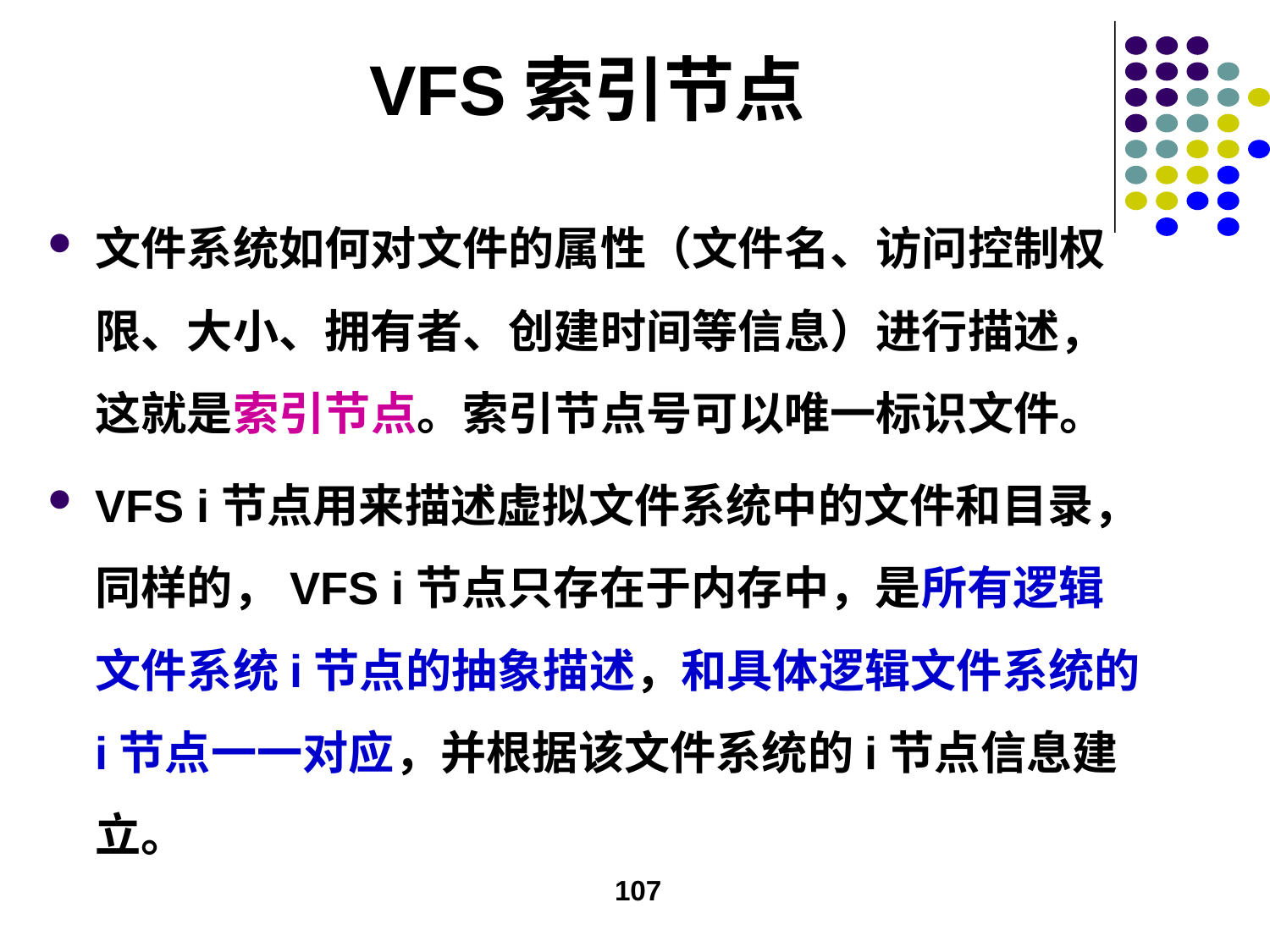

# VFS索引节点
文件系统如何对文件的属性（文件名、访问控制权限、大小、拥有者、创建时间等信息）进行描述，这就是索引节点。索引节点号可以唯一标识文件。
VFS i节点用来描述虚拟文件系统中的文件和目录，同样的，VFS i节点只存在于内存中，是所有逻辑文件系统i节点的抽象描述，和具体逻辑文件系统的i节点一一对应，并根据该文件系统的i节点信息建立。

107